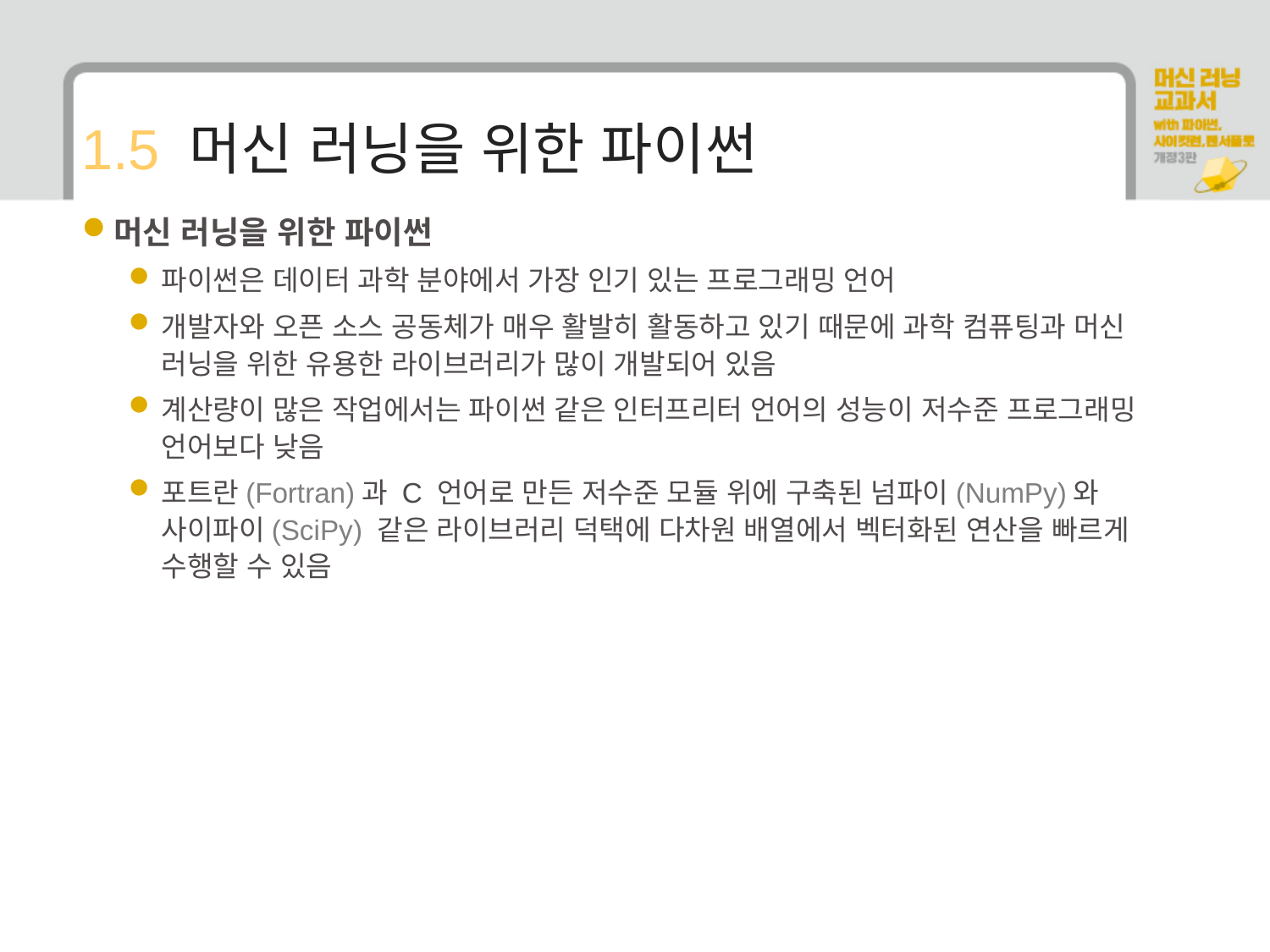

# 1.5 머신 러닝을 위한 파이썬
머신 러닝을 위한 파이썬
파이썬은 데이터 과학 분야에서 가장 인기 있는 프로그래밍 언어
개발자와 오픈 소스 공동체가 매우 활발히 활동하고 있기 때문에 과학 컴퓨팅과 머신 러닝을 위한 유용한 라이브러리가 많이 개발되어 있음
계산량이 많은 작업에서는 파이썬 같은 인터프리터 언어의 성능이 저수준 프로그래밍 언어보다 낮음
포트란(Fortran)과 C 언어로 만든 저수준 모듈 위에 구축된 넘파이(NumPy)와 사이파이(SciPy) 같은 라이브러리 덕택에 다차원 배열에서 벡터화된 연산을 빠르게 수행할 수 있음